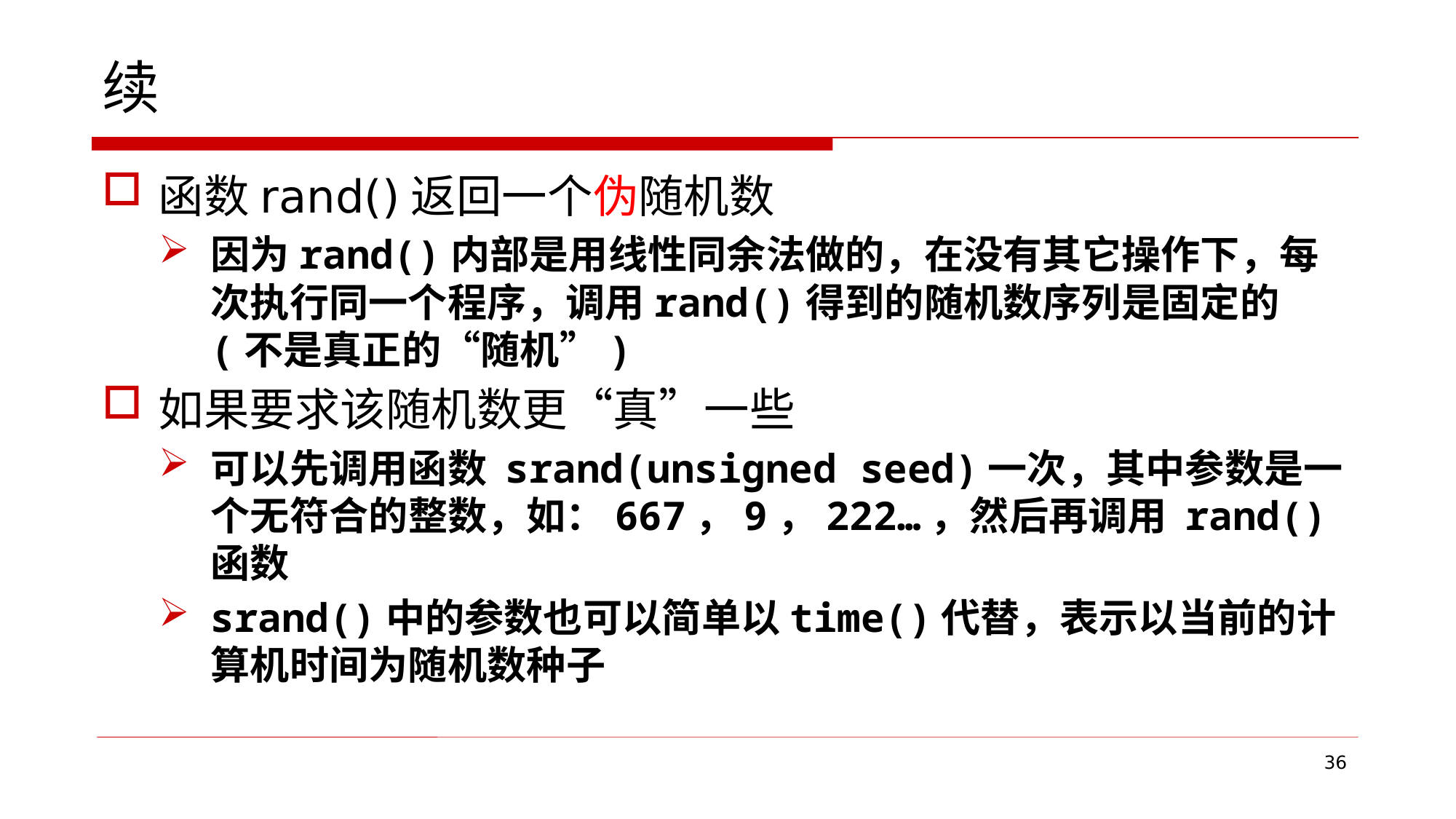

# 续
函数rand()返回一个伪随机数
因为rand()内部是用线性同余法做的，在没有其它操作下，每次执行同一个程序，调用rand()得到的随机数序列是固定的(不是真正的“随机”)
如果要求该随机数更“真”一些
可以先调用函数 srand(unsigned seed)一次，其中参数是一个无符合的整数，如：667，9，222…，然后再调用 rand()函数
srand()中的参数也可以简单以time()代替，表示以当前的计算机时间为随机数种子
36